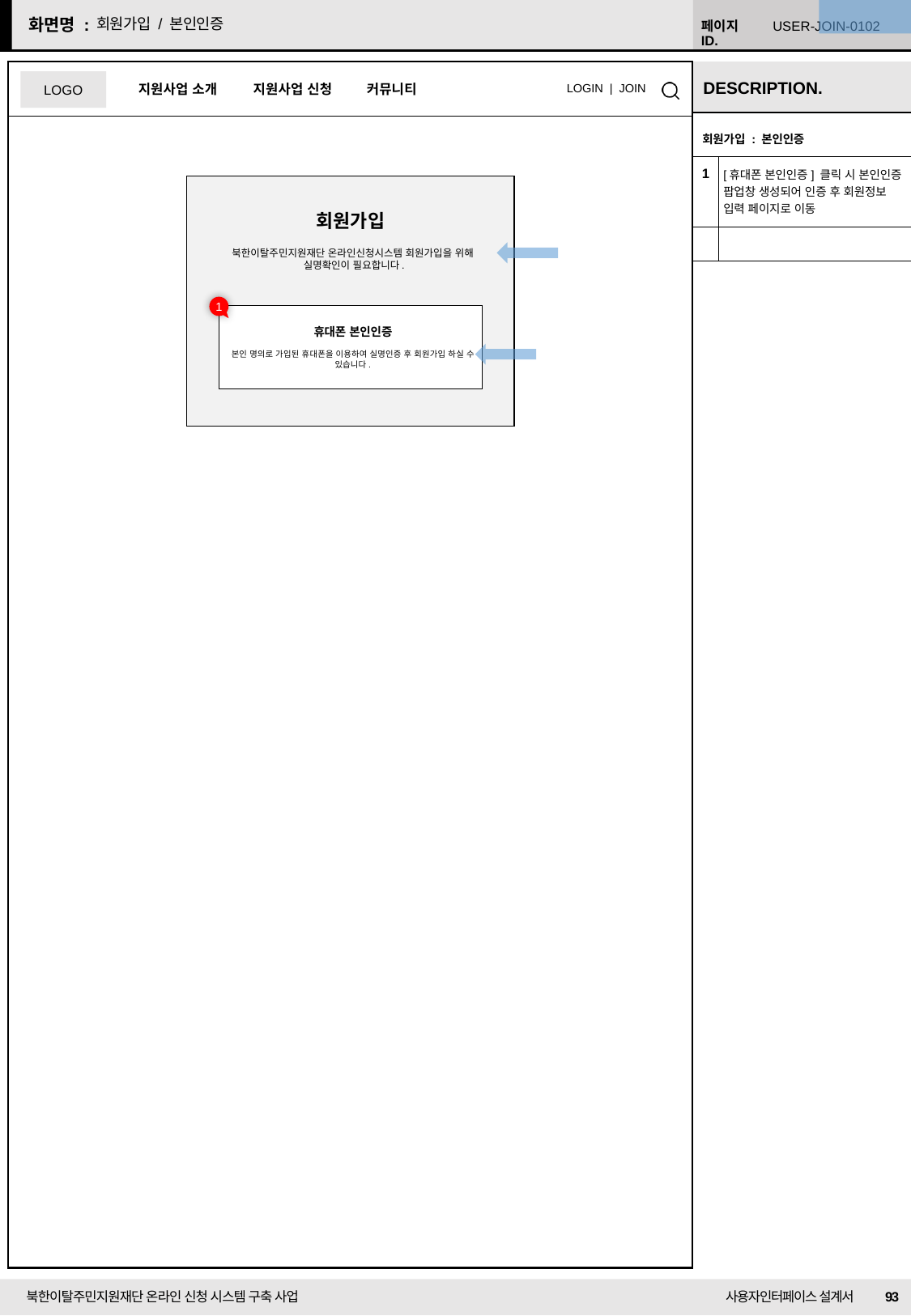

22/10/05 수정
회원가입 / 본인인증
USER-JOIN-0102
| 회원가입 : 본인인증 |  |
| --- | --- |
| 1 | [휴대폰 본인인증] 클릭 시 본인인증 팝업창 생성되어 인증 후 회원정보 입력 페이지로 이동 |
|  |  |

회원가입

북한이탈주민지원재단 온라인신청시스템 회원가입을 위해
 실명확인이 필요합니다.
1
휴대폰 본인인증
본인 명의로 가입된 휴대폰을 이용하여 실명인증 후 회원가입 하실 수 있습니다.

93